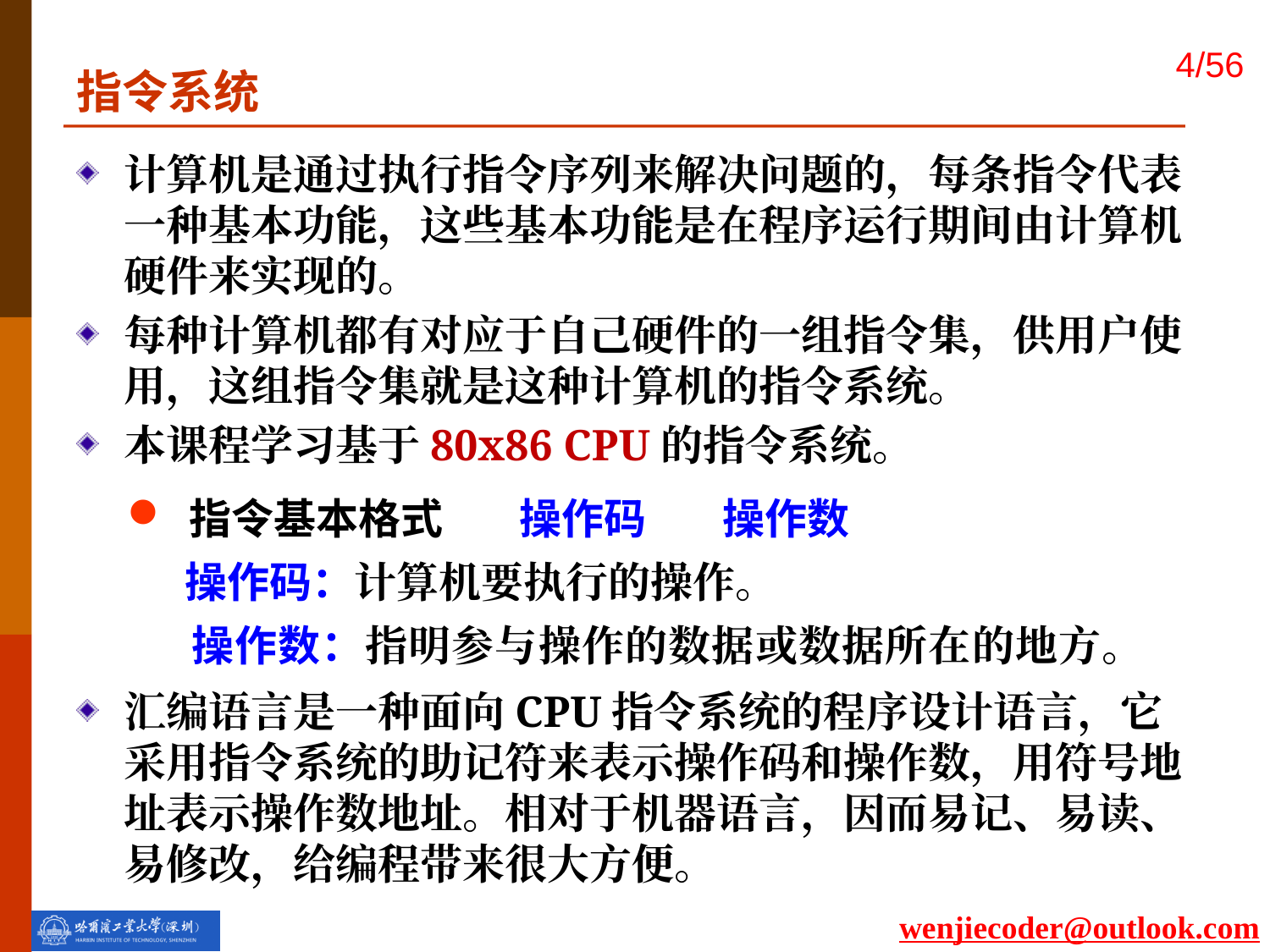

# 指令系统
计算机是通过执行指令序列来解决问题的，每条指令代表一种基本功能，这些基本功能是在程序运行期间由计算机硬件来实现的。
每种计算机都有对应于自己硬件的一组指令集，供用户使用，这组指令集就是这种计算机的指令系统。
本课程学习基于80x86 CPU的指令系统。

汇编语言是一种面向CPU指令系统的程序设计语言，它采用指令系统的助记符来表示操作码和操作数，用符号地址表示操作数地址。相对于机器语言，因而易记、易读、易修改，给编程带来很大方便。

 指令基本格式        操作码        操作数
     操作码：计算机要执行的操作。
     操作数：指明参与操作的数据或数据所在的地方。